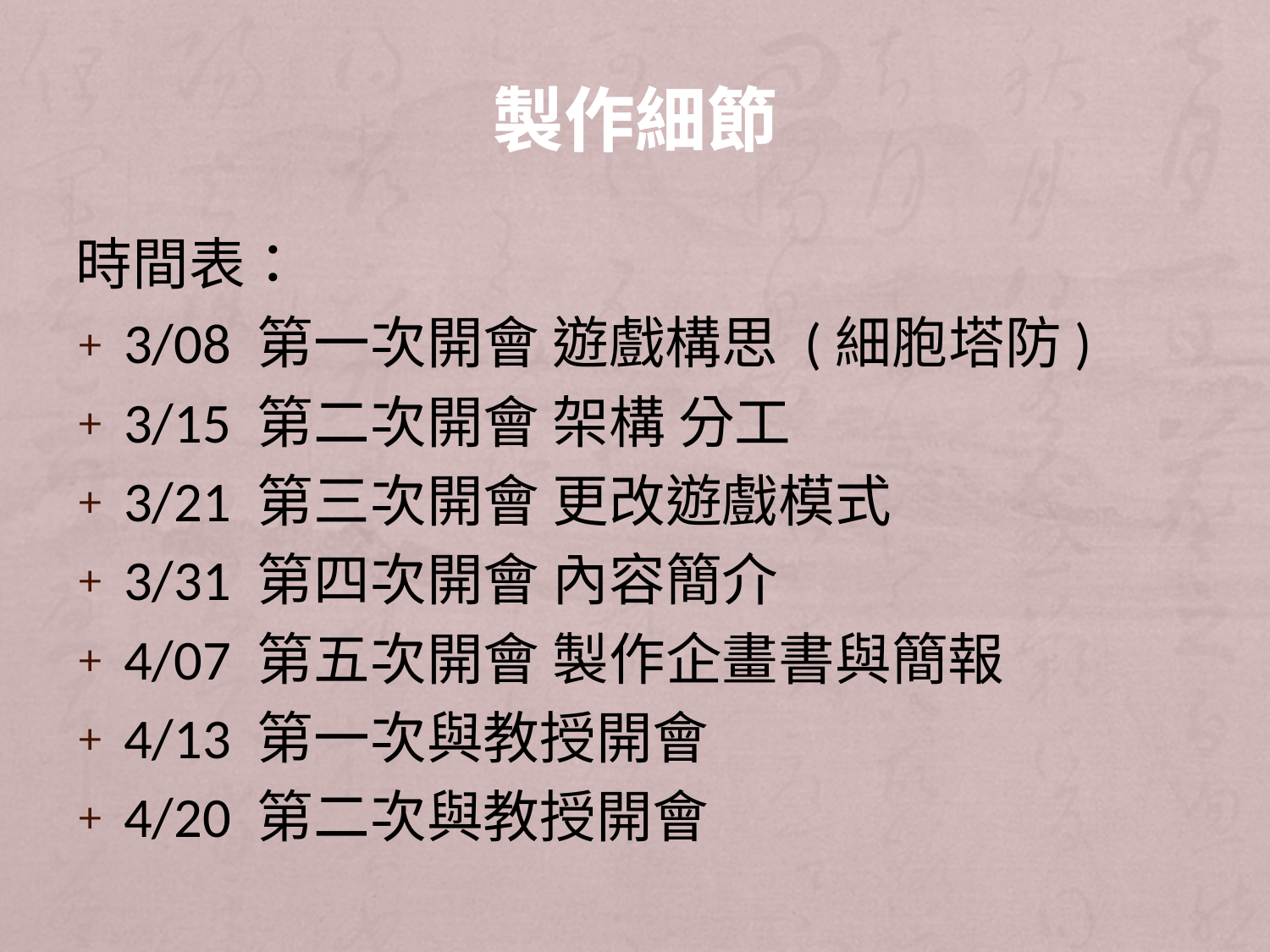

# 製作細節
時間表：
3/08 第一次開會 遊戲構思 (細胞塔防)
3/15 第二次開會 架構 分工
3/21 第三次開會 更改遊戲模式
3/31 第四次開會 內容簡介
4/07 第五次開會 製作企畫書與簡報
4/13 第一次與教授開會
4/20 第二次與教授開會